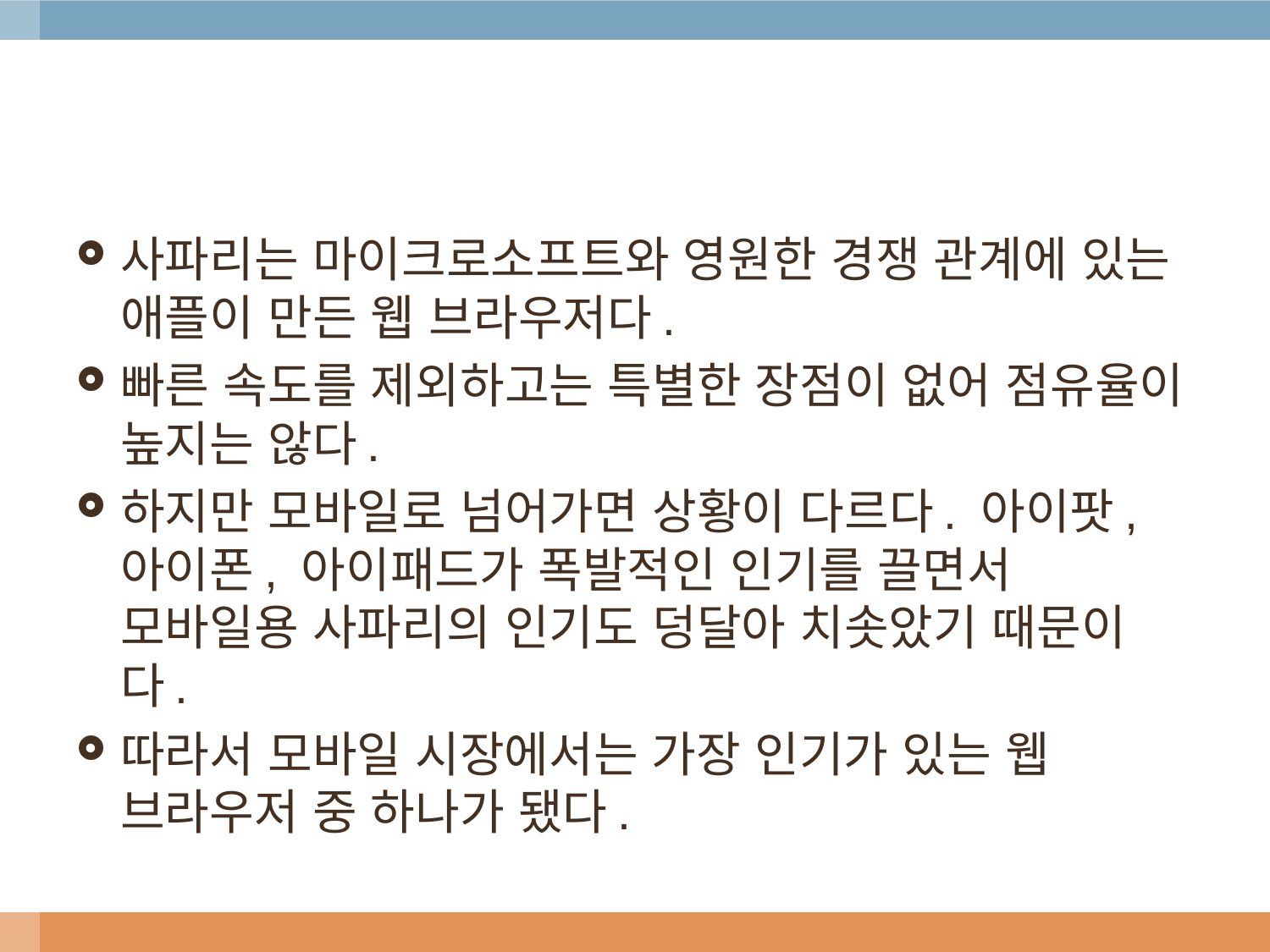

#
사파리는 마이크로소프트와 영원한 경쟁 관계에 있는 애플이 만든 웹 브라우저다.
빠른 속도를 제외하고는 특별한 장점이 없어 점유율이 높지는 않다.
하지만 모바일로 넘어가면 상황이 다르다. 아이팟, 아이폰, 아이패드가 폭발적인 인기를 끌면서 모바일용 사파리의 인기도 덩달아 치솟았기 때문이다.
따라서 모바일 시장에서는 가장 인기가 있는 웹 브라우저 중 하나가 됐다.